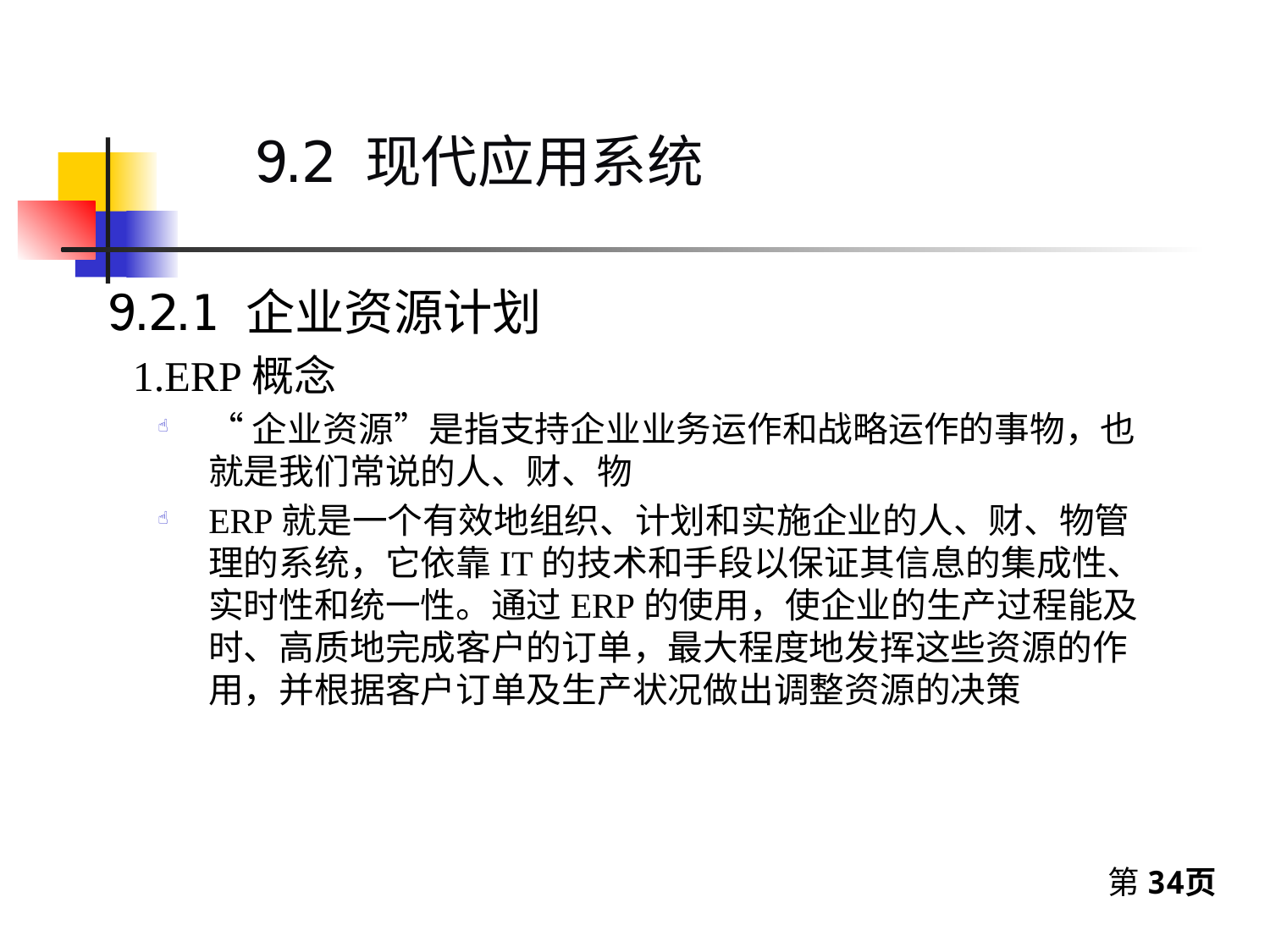

9.2 现代应用系统
9.2.1 企业资源计划
1.ERP概念
“企业资源”是指支持企业业务运作和战略运作的事物，也就是我们常说的人、财、物
ERP就是一个有效地组织、计划和实施企业的人、财、物管理的系统，它依靠IT的技术和手段以保证其信息的集成性、实时性和统一性。通过ERP的使用，使企业的生产过程能及时、高质地完成客户的订单，最大程度地发挥这些资源的作用，并根据客户订单及生产状况做出调整资源的决策